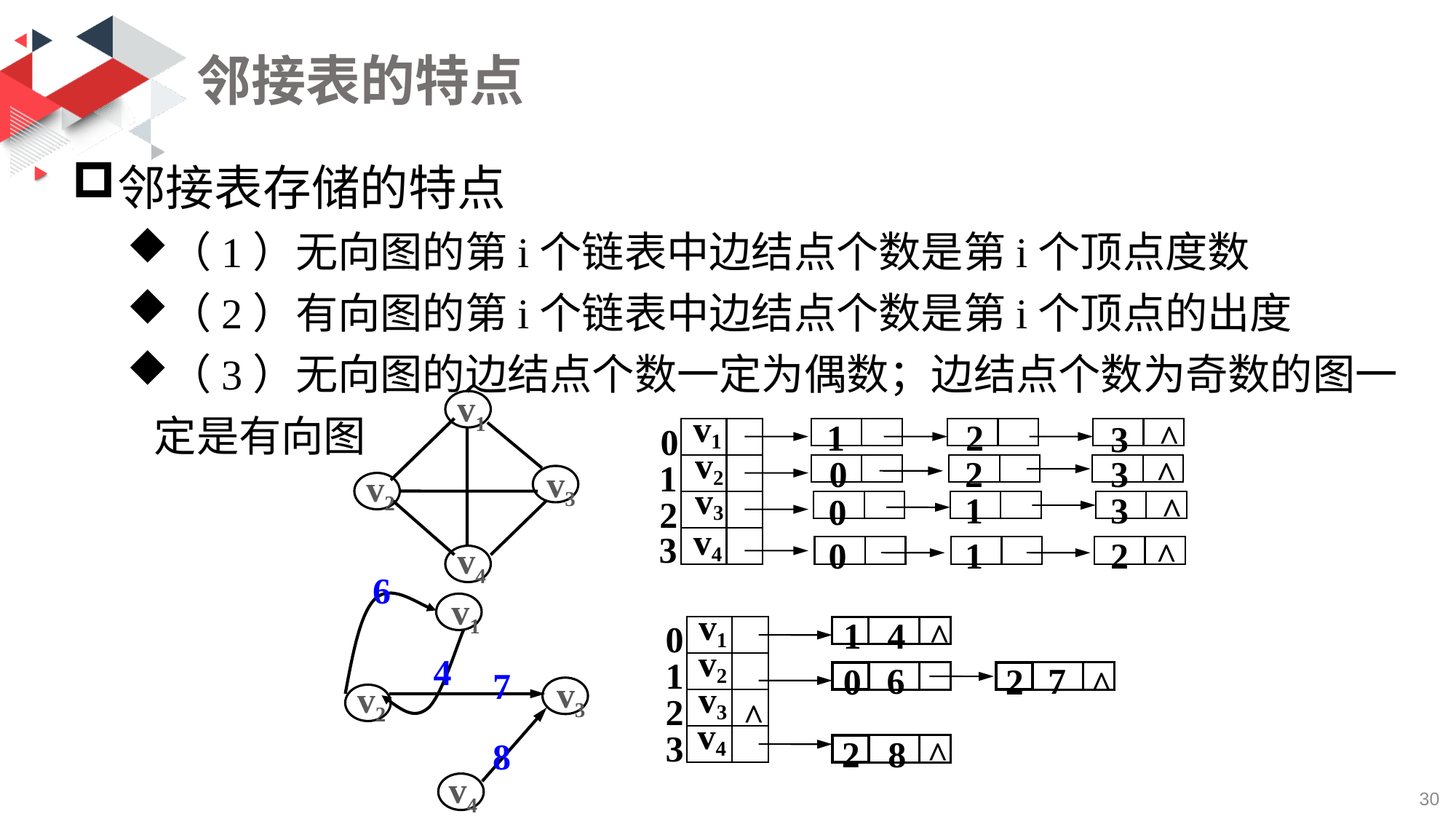

# 邻接表的特点
邻接表存储的特点
（1）无向图的第i个链表中边结点个数是第i个顶点度数
（2）有向图的第i个链表中边结点个数是第i个顶点的出度
（3）无向图的边结点个数一定为偶数；边结点个数为奇数的图一定是有向图
v1

v3
v2

v4

v1
1
2
^
3
0

v2

0
2
3
^
1

v3

1
3
^
0
2

v4
3
0
1
2
^

6
v1

4
7
v3
v2

8
v4

v1
1
4
^
0
1
2
3

v2

6
7
0
2
^

v3

^
v4
2
8
^

30